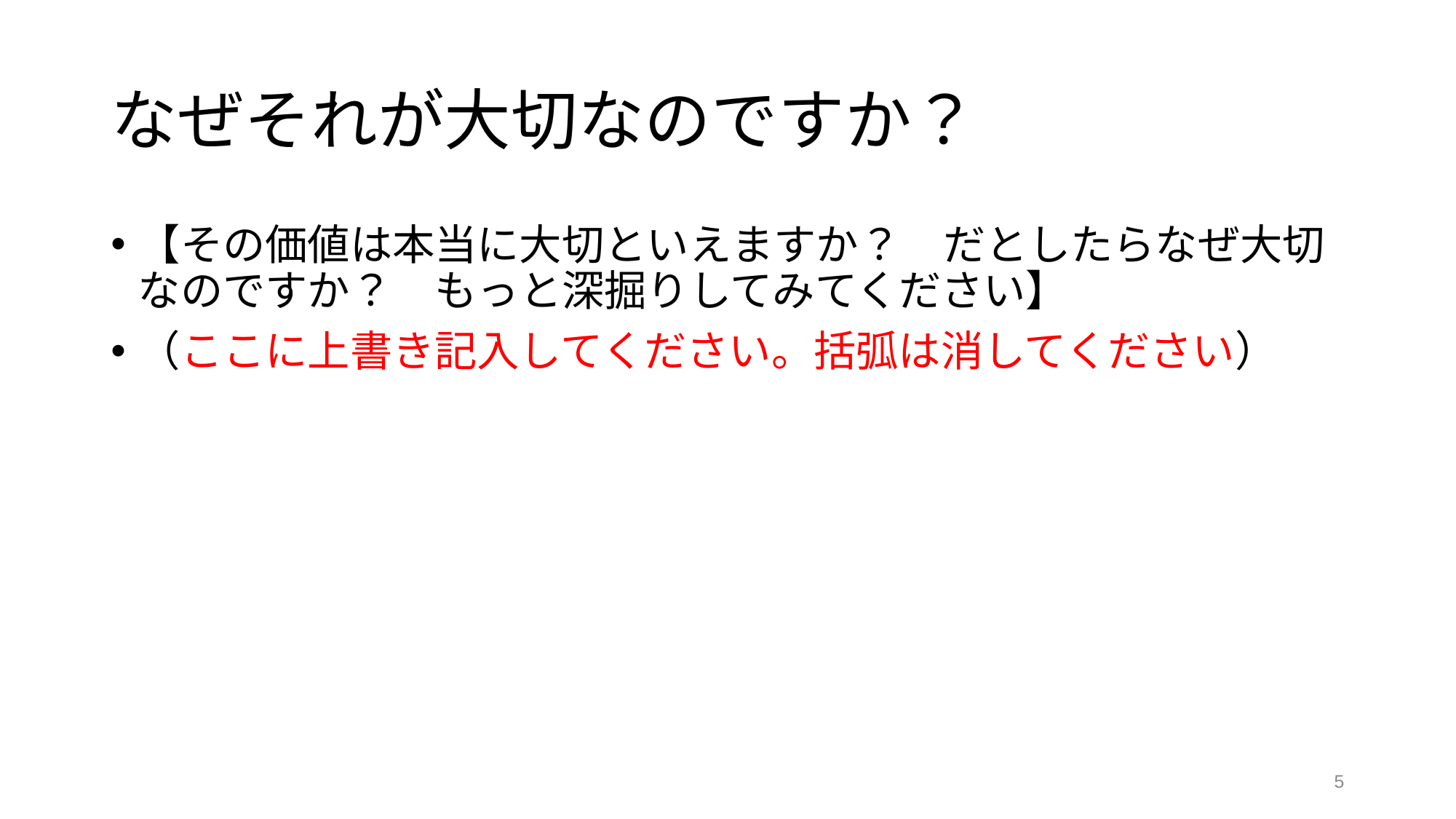

# なぜそれが大切なのですか？
【その価値は本当に大切といえますか？　だとしたらなぜ大切なのですか？　もっと深掘りしてみてください】
（ここに上書き記入してください。括弧は消してください）
5